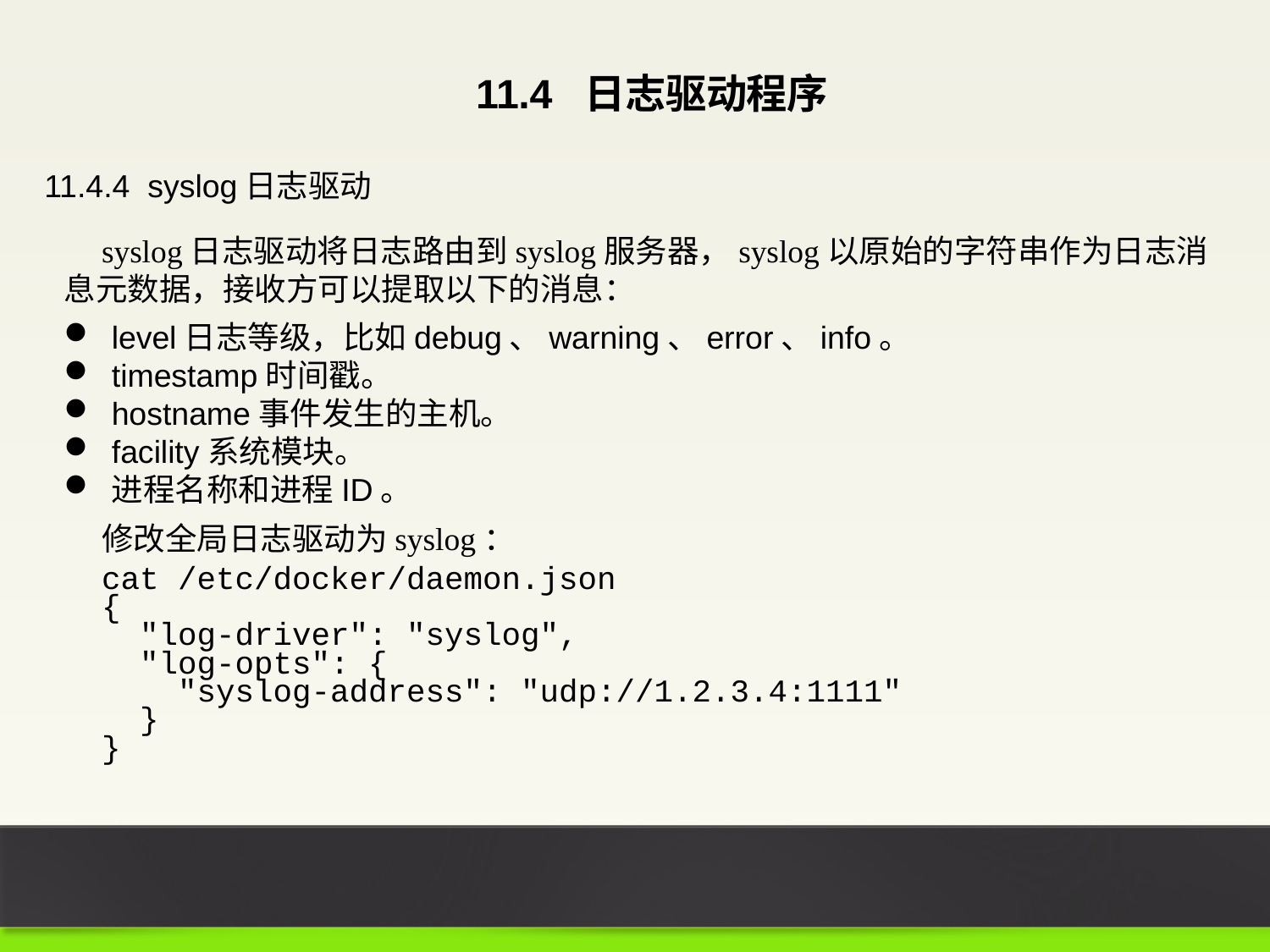

11.4  日志驱动程序
11.4.4  syslog日志驱动
syslog日志驱动将日志路由到syslog服务器，syslog以原始的字符串作为日志消息元数据，接收方可以提取以下的消息：
level日志等级，比如debug、warning、error、info。
timestamp时间戳。
hostname事件发生的主机。
facility系统模块。
进程名称和进程ID。
修改全局日志驱动为syslog：
cat /etc/docker/daemon.json
{
  "log-driver": "syslog",
  "log-opts": {
    "syslog-address": "udp://1.2.3.4:1111"
  }
}